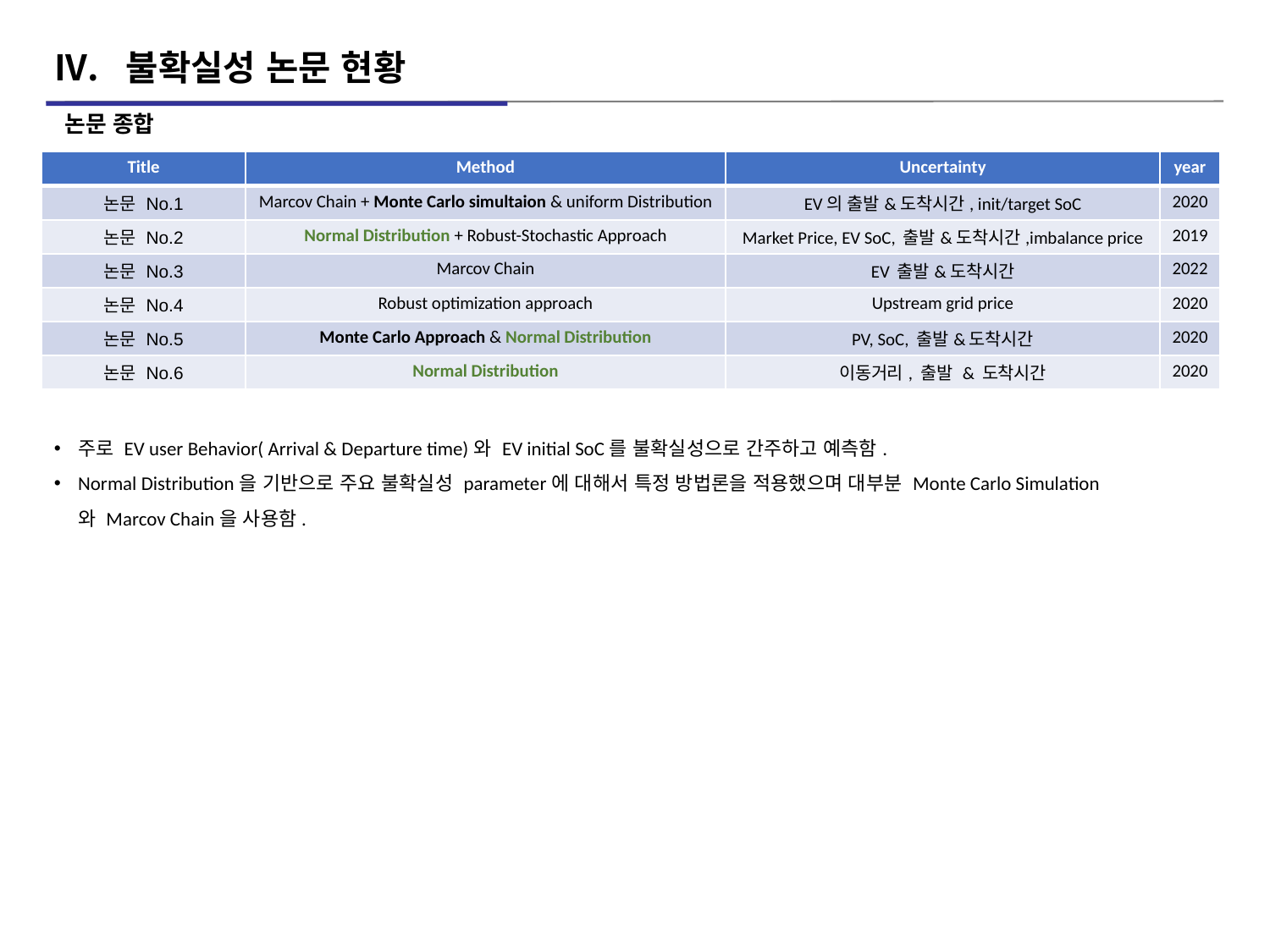

불확실성 논문 현황
논문 종합
| Title | Method | Uncertainty | year |
| --- | --- | --- | --- |
| 논문 No.1 | Marcov Chain + Monte Carlo simultaion & uniform Distribution | EV의 출발&도착시간, init/target SoC | 2020 |
| 논문 No.2 | Normal Distribution + Robust-Stochastic Approach | Market Price, EV SoC, 출발&도착시간,imbalance price | 2019 |
| 논문 No.3 | Marcov Chain | EV 출발&도착시간 | 2022 |
| 논문 No.4 | Robust optimization approach | Upstream grid price | 2020 |
| 논문 No.5 | Monte Carlo Approach & Normal Distribution | PV, SoC, 출발&도착시간 | 2020 |
| 논문 No.6 | Normal Distribution | 이동거리, 출발 & 도착시간 | 2020 |
주로 EV user Behavior( Arrival & Departure time)와 EV initial SoC를 불확실성으로 간주하고 예측함.
Normal Distribution을 기반으로 주요 불확실성 parameter에 대해서 특정 방법론을 적용했으며 대부분 Monte Carlo Simulation 와 Marcov Chain을 사용함.